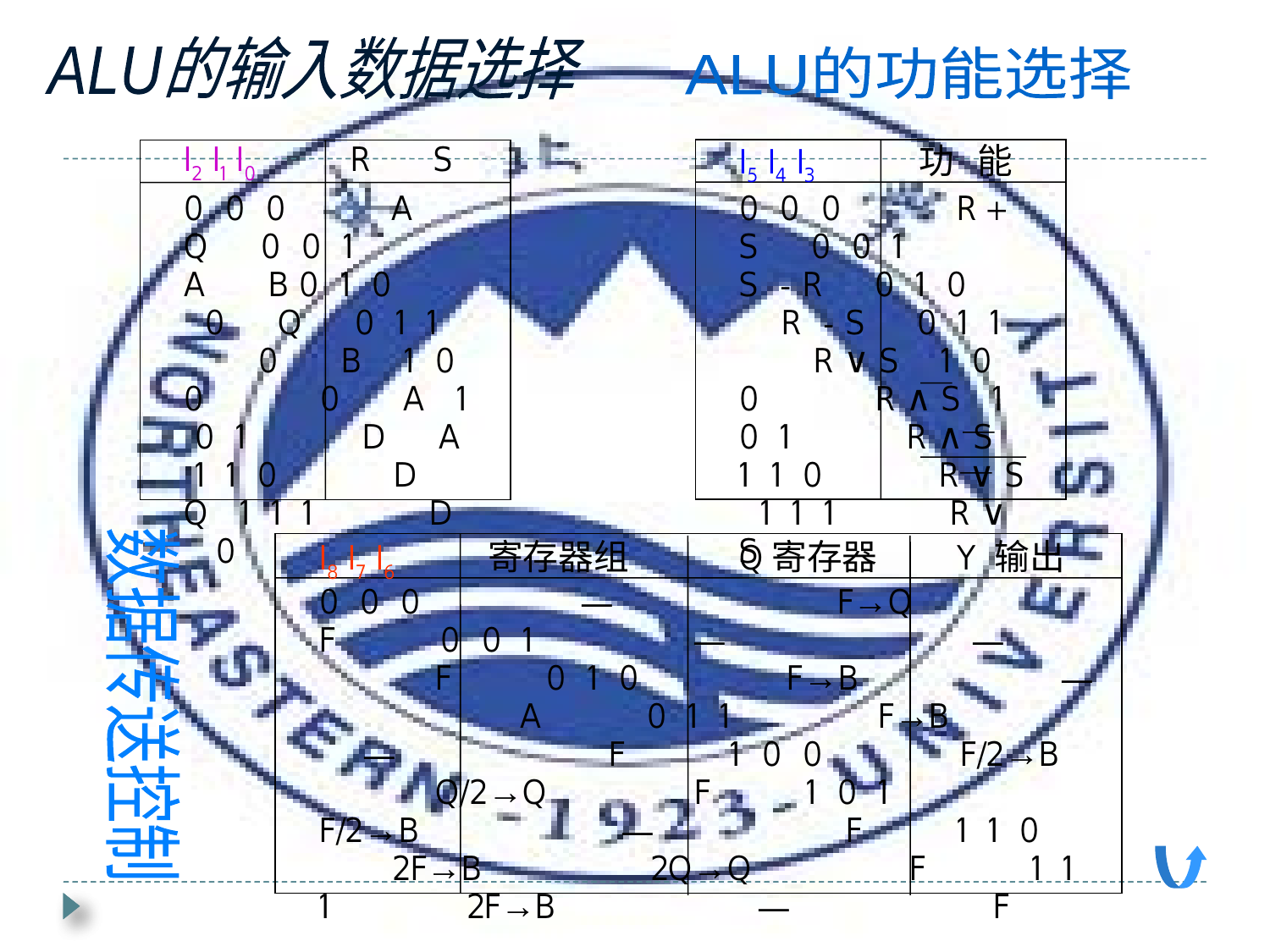

ALU的输入数据选择
I2 I1 I0         R      S

0  0  0          A     Q     0  0  1          A      B 0  1  0           0     Q     0  1  1           0      B    1  0  0           0      A   1  0  1           D     A   1  1  0           D     Q   1  1  1           D      0
ALU的功能选择
I5 I4 I3         功   能

0  0  0           R + S     0  0  1           S  - R     0  1  0           R  - S     0  1  1           R ∨ S    1  0  0           R ∧ S   1  0  1           R ∧ S   1  1  0           R ∨ S   1  1  1           R ∨ S

I8 I7 I6        寄存器组             Q寄存器         Y 输出

0  0  0               —                     F→Q                 F          0  0  1               —                       —                    F         0  1  0              F→B                   —                    A          0  1  1              F→B                   —                    F          1  0  0             F/2→B               Q/2→Q              F         1  0  1             F/2→B                   —                  F         1  1  0             2F→B                2Q→Q               F          1  1  1             2F→B                   —                   F

数据传送控制